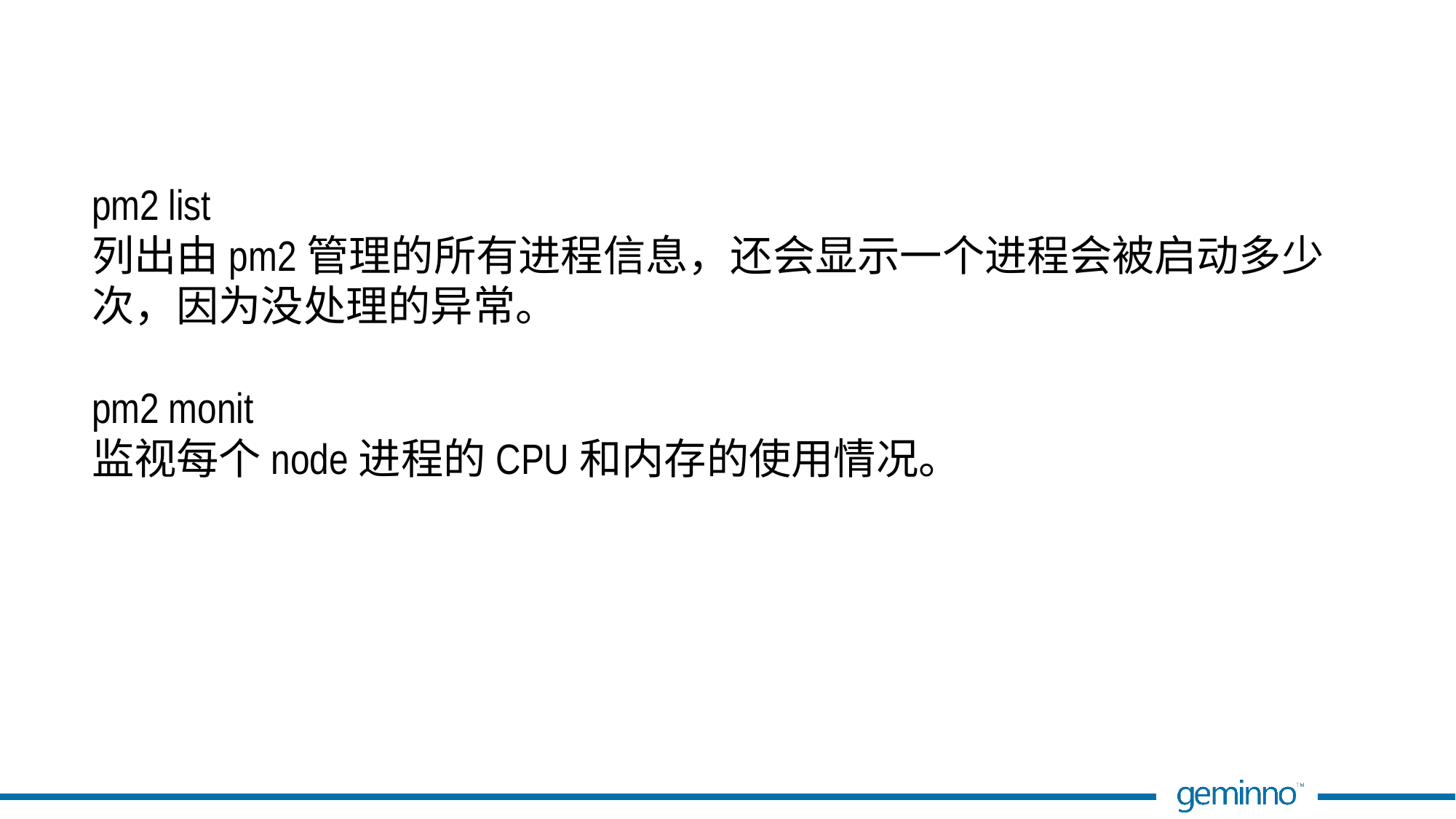

#
pm2 list
列出由pm2管理的所有进程信息，还会显示一个进程会被启动多少次，因为没处理的异常。

pm2 monit
监视每个node进程的CPU和内存的使用情况。